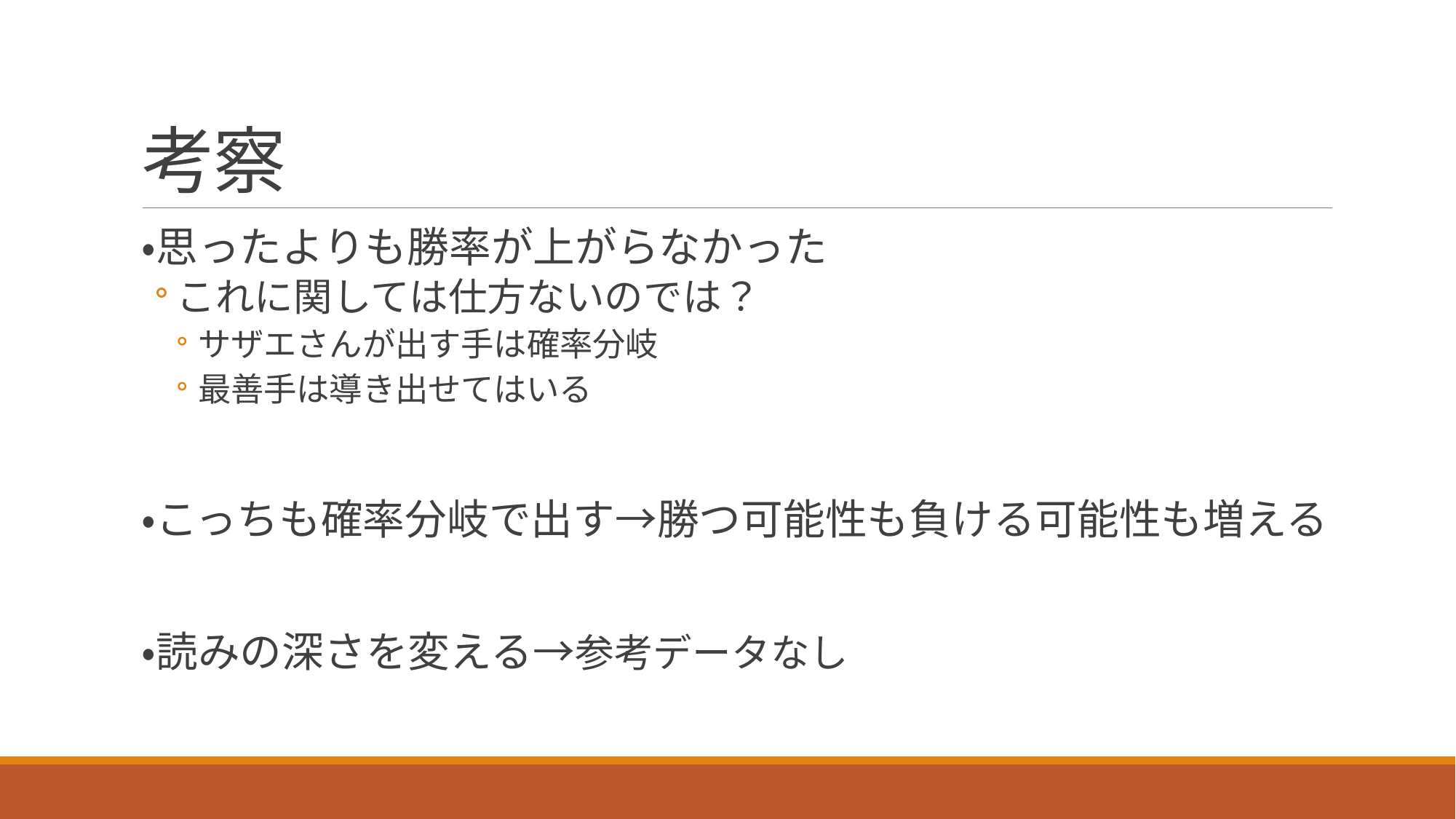

# 考察
・思ったよりも勝率が上がらなかった
これに関しては仕方ないのでは？
サザエさんが出す手は確率分岐
最善手は導き出せてはいる

・こっちも確率分岐で出す→勝つ可能性も負ける可能性も増える

・読みの深さを変える→参考データなし